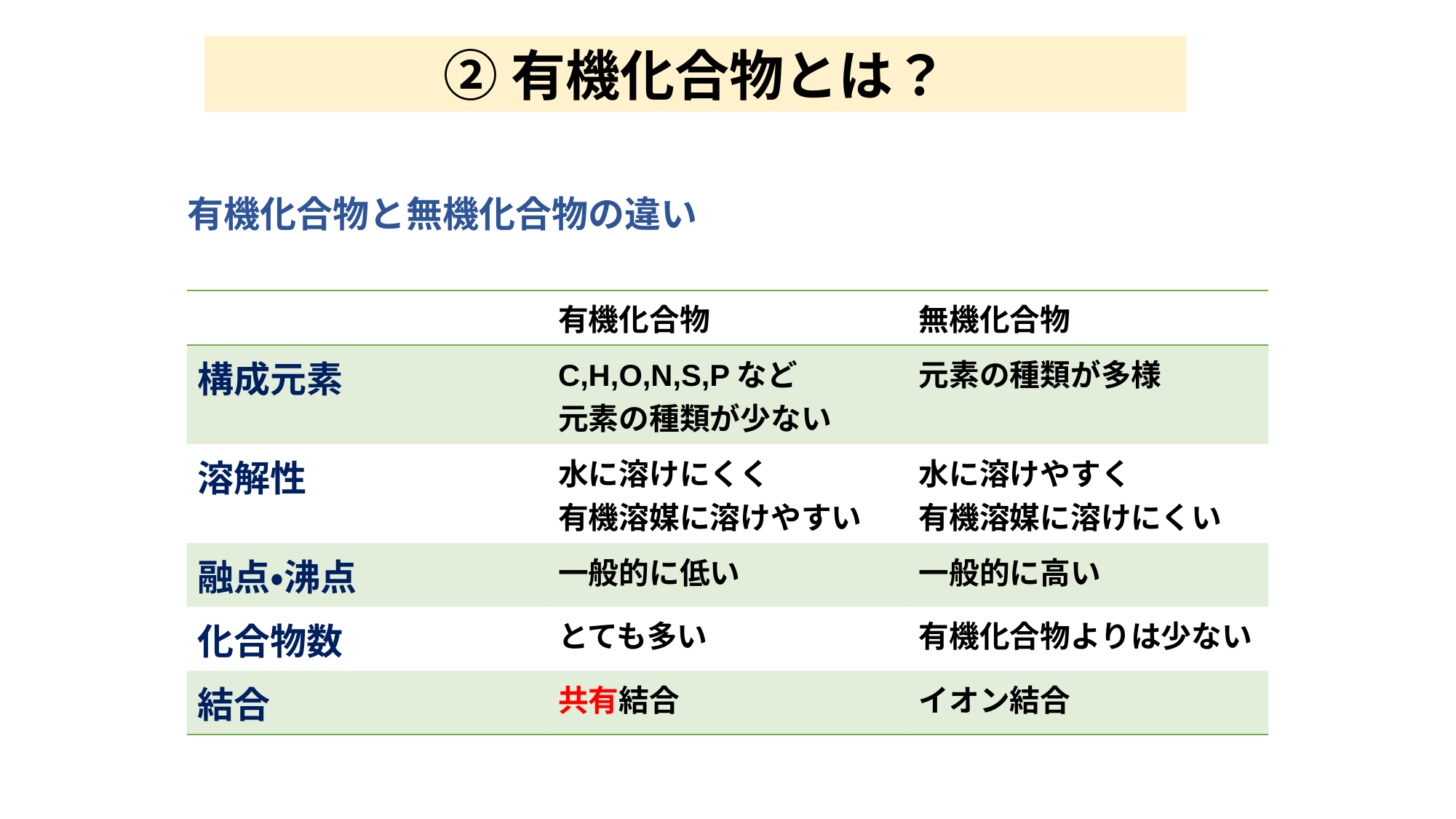

②有機化合物とは？
有機化合物と無機化合物の違い
|  | 有機化合物 | 無機化合物 |
| --- | --- | --- |
| 構成元素 | C,H,O,N,S,Pなど 元素の種類が少ない | 元素の種類が多様 |
| 溶解性 | 水に溶けにくく 有機溶媒に溶けやすい | 水に溶けやすく 有機溶媒に溶けにくい |
| 融点・沸点 | 一般的に低い | 一般的に高い |
| 化合物数 | とても多い | 有機化合物よりは少ない |
| 結合 | 共有結合 | イオン結合 |